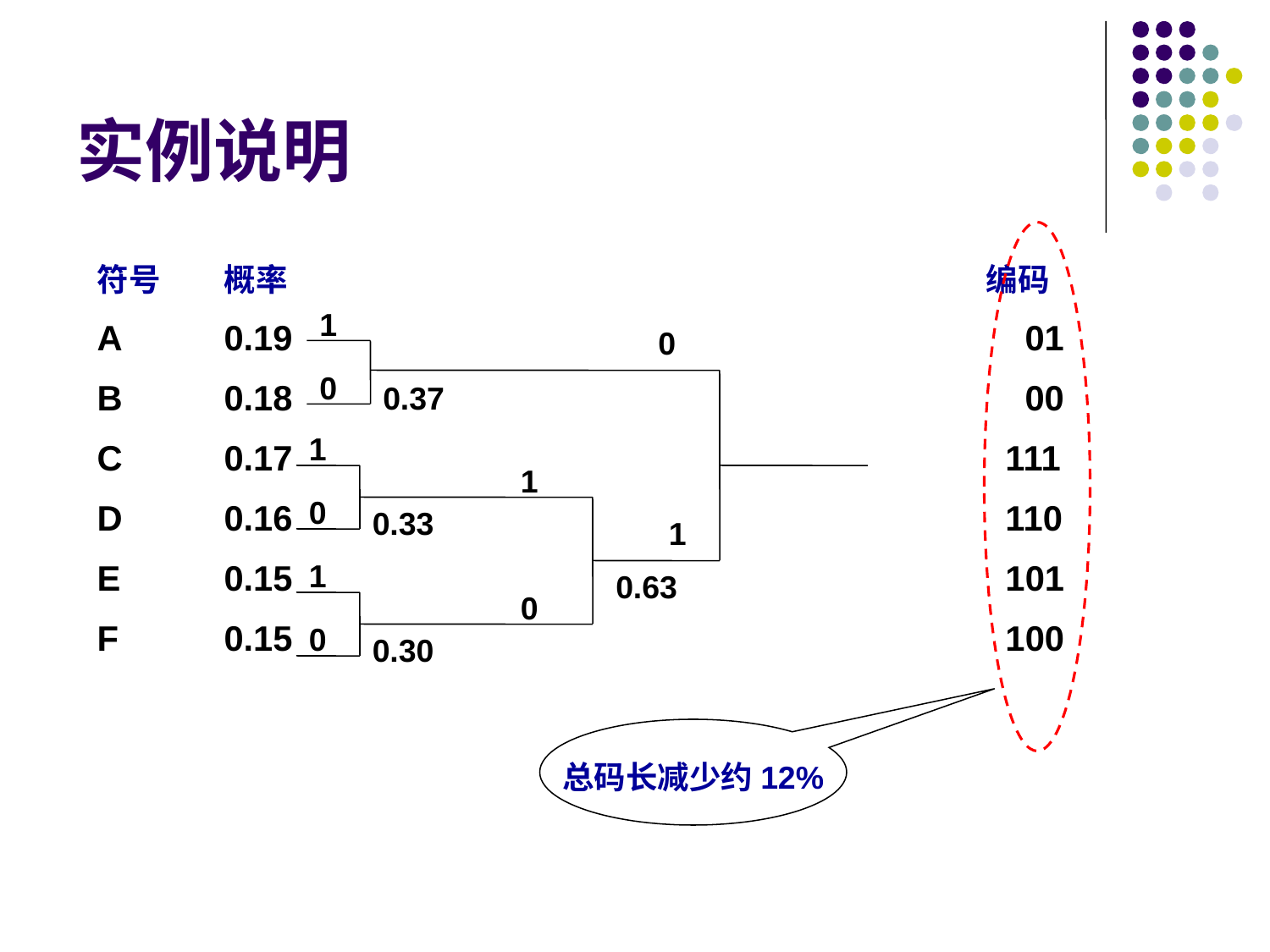

# 实例说明

总码长减少约12%
符号	概率						编码
A	0.19						    01
B	0.18						    00
C	0.17						  111
D	0.16						  110
E	0.15						  101
F	0.15						  100
1

0
0.37
0

1

1

0
0.33
1

0.63
0

1

0
0.30